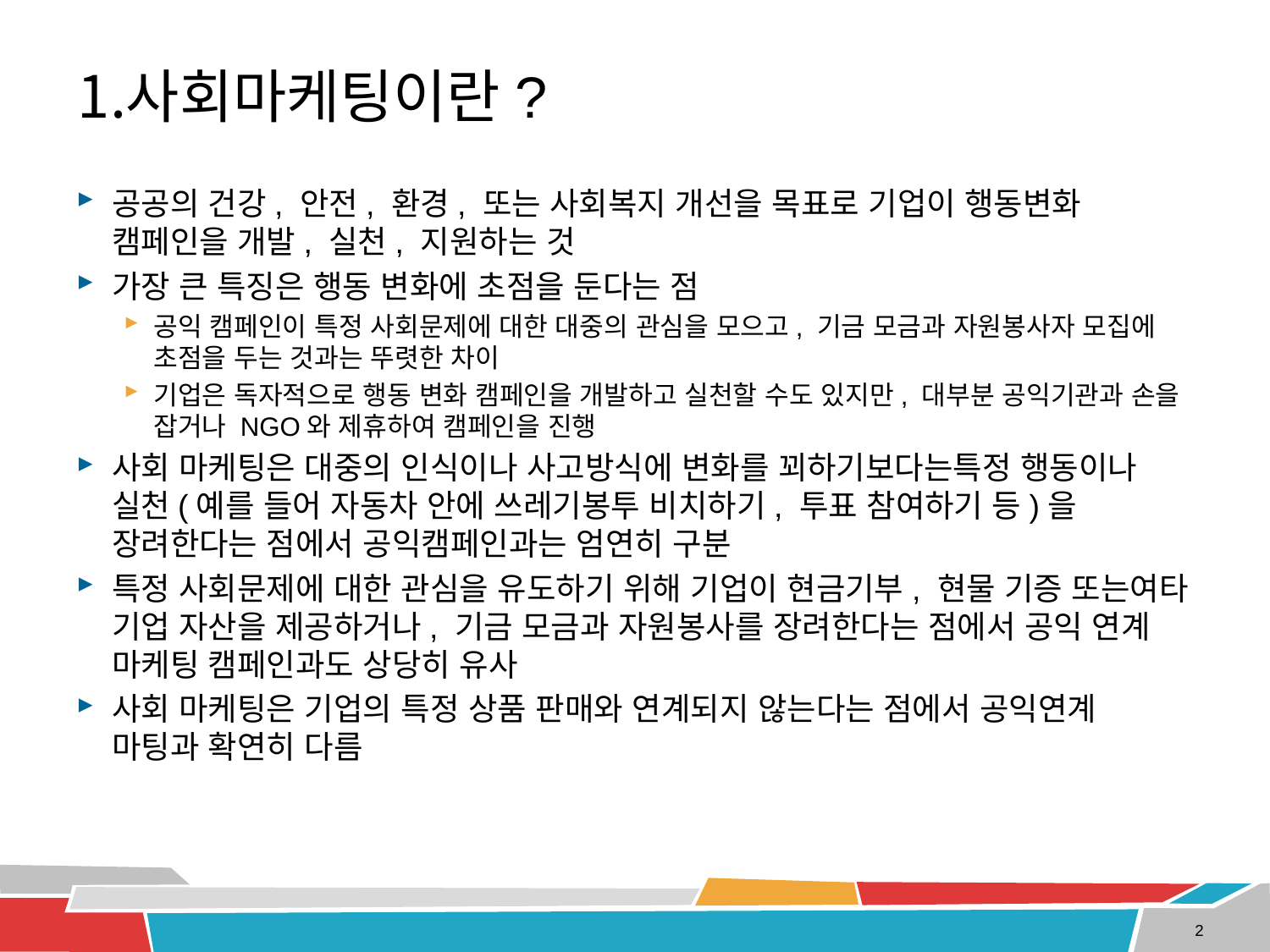

# 사회마케팅이란?
공공의 건강, 안전, 환경, 또는 사회복지 개선을 목표로 기업이 행동변화 캠페인을 개발, 실천, 지원하는 것
가장 큰 특징은 행동 변화에 초점을 둔다는 점
공익 캠페인이 특정 사회문제에 대한 대중의 관심을 모으고, 기금 모금과 자원봉사자 모집에 초점을 두는 것과는 뚜렷한 차이
기업은 독자적으로 행동 변화 캠페인을 개발하고 실천할 수도 있지만, 대부분 공익기관과 손을 잡거나 NGO와 제휴하여 캠페인을 진행
사회 마케팅은 대중의 인식이나 사고방식에 변화를 꾀하기보다는특정 행동이나 실천(예를 들어 자동차 안에 쓰레기봉투 비치하기, 투표 참여하기 등)을 장려한다는 점에서 공익캠페인과는 엄연히 구분
특정 사회문제에 대한 관심을 유도하기 위해 기업이 현금기부, 현물 기증 또는여타 기업 자산을 제공하거나, 기금 모금과 자원봉사를 장려한다는 점에서 공익 연계 마케팅 캠페인과도 상당히 유사
사회 마케팅은 기업의 특정 상품 판매와 연계되지 않는다는 점에서 공익연계 마팅과 확연히 다름
2